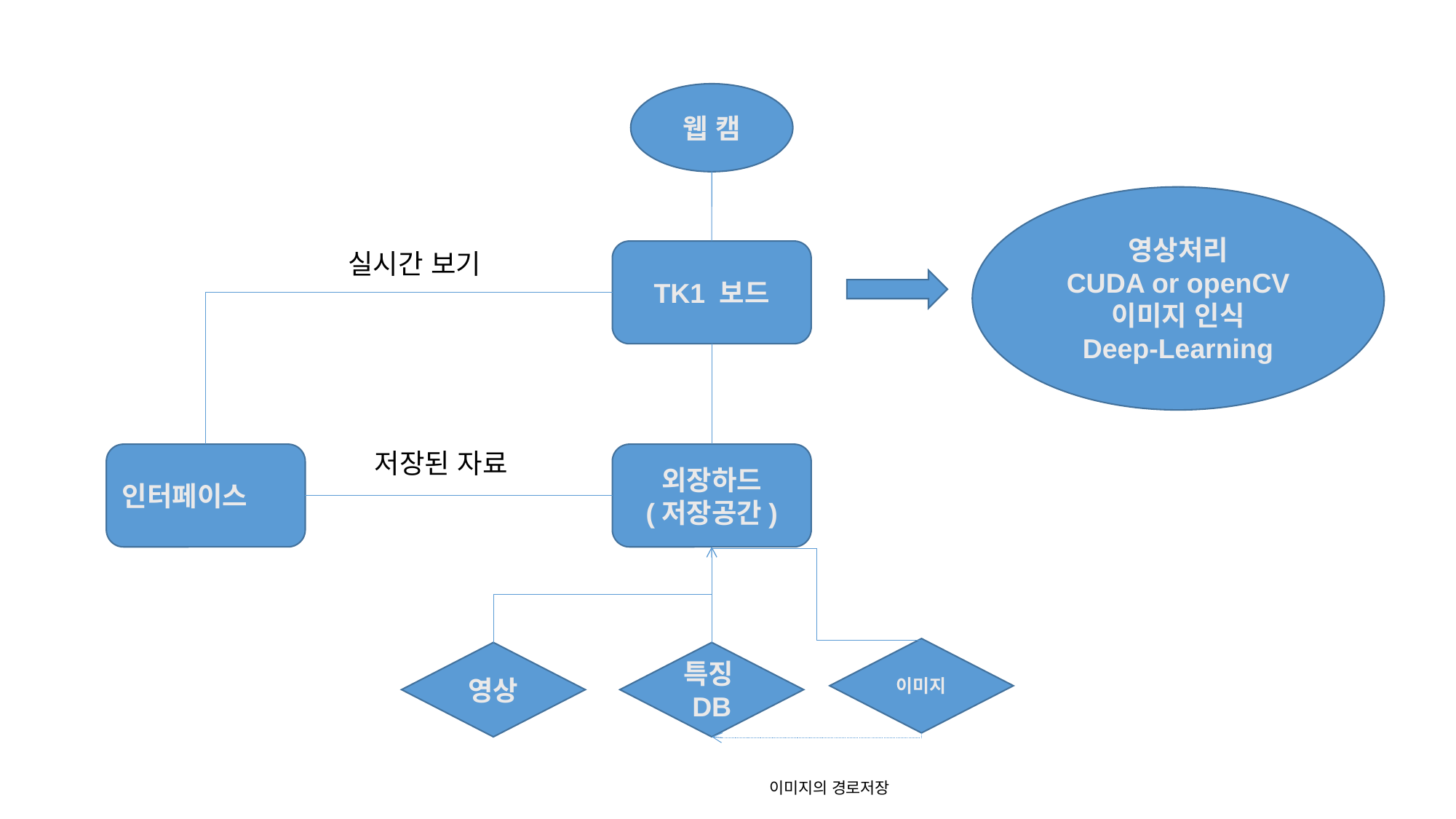

웹 캠
영상처리
CUDA or openCV
이미지 인식
Deep-Learning
실시간 보기
TK1 보드

저장된 자료
인터페이스
외장하드
(저장공간)
이미지
영상
특징DB
이미지의 경로저장